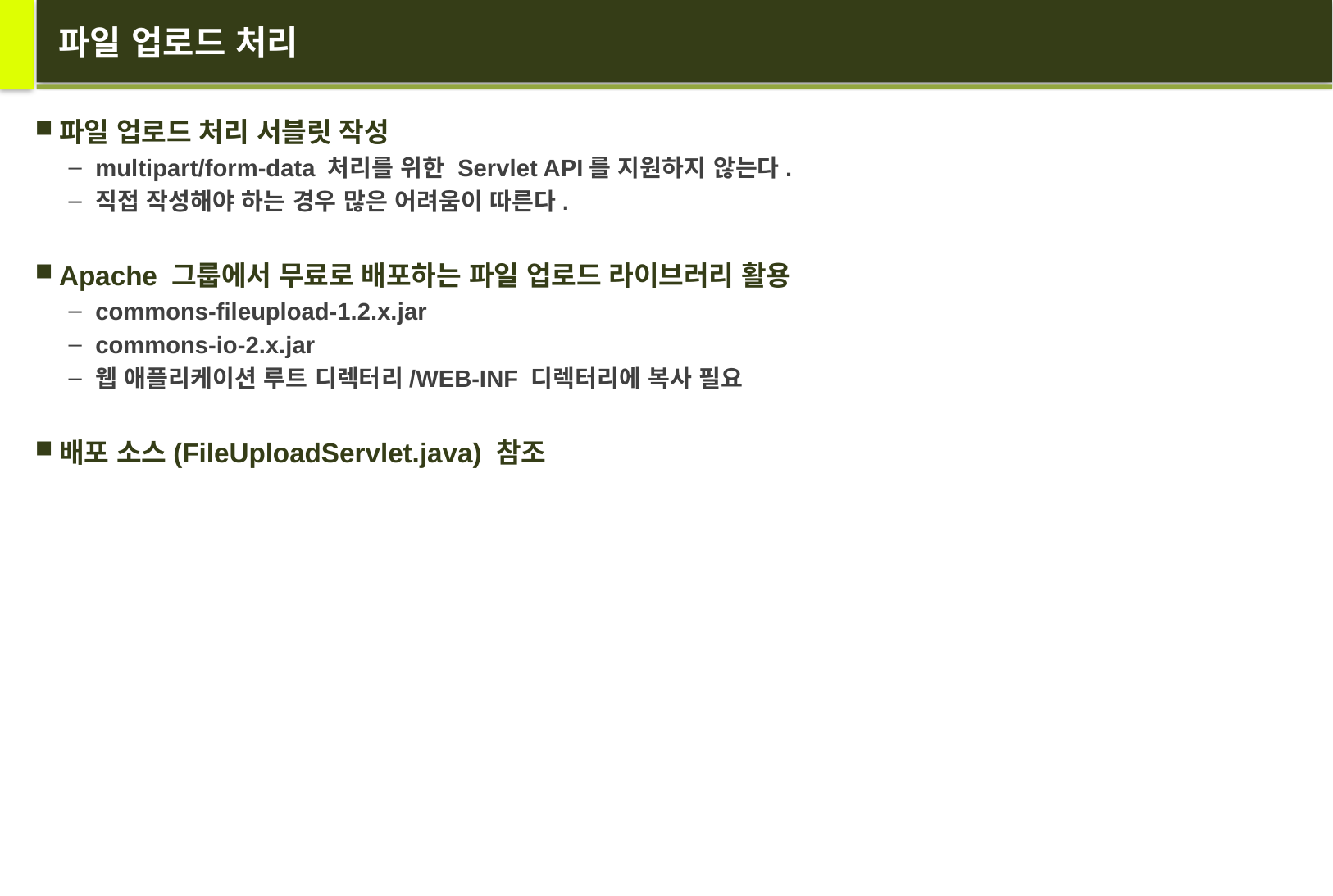

# 파일 업로드 처리
파일 업로드 처리 서블릿 작성
multipart/form-data 처리를 위한 Servlet API를 지원하지 않는다.
직접 작성해야 하는 경우 많은 어려움이 따른다.

Apache 그룹에서 무료로 배포하는 파일 업로드 라이브러리 활용
commons-fileupload-1.2.x.jar
commons-io-2.x.jar
웹 애플리케이션 루트 디렉터리/WEB-INF 디렉터리에 복사 필요

배포 소스(FileUploadServlet.java) 참조